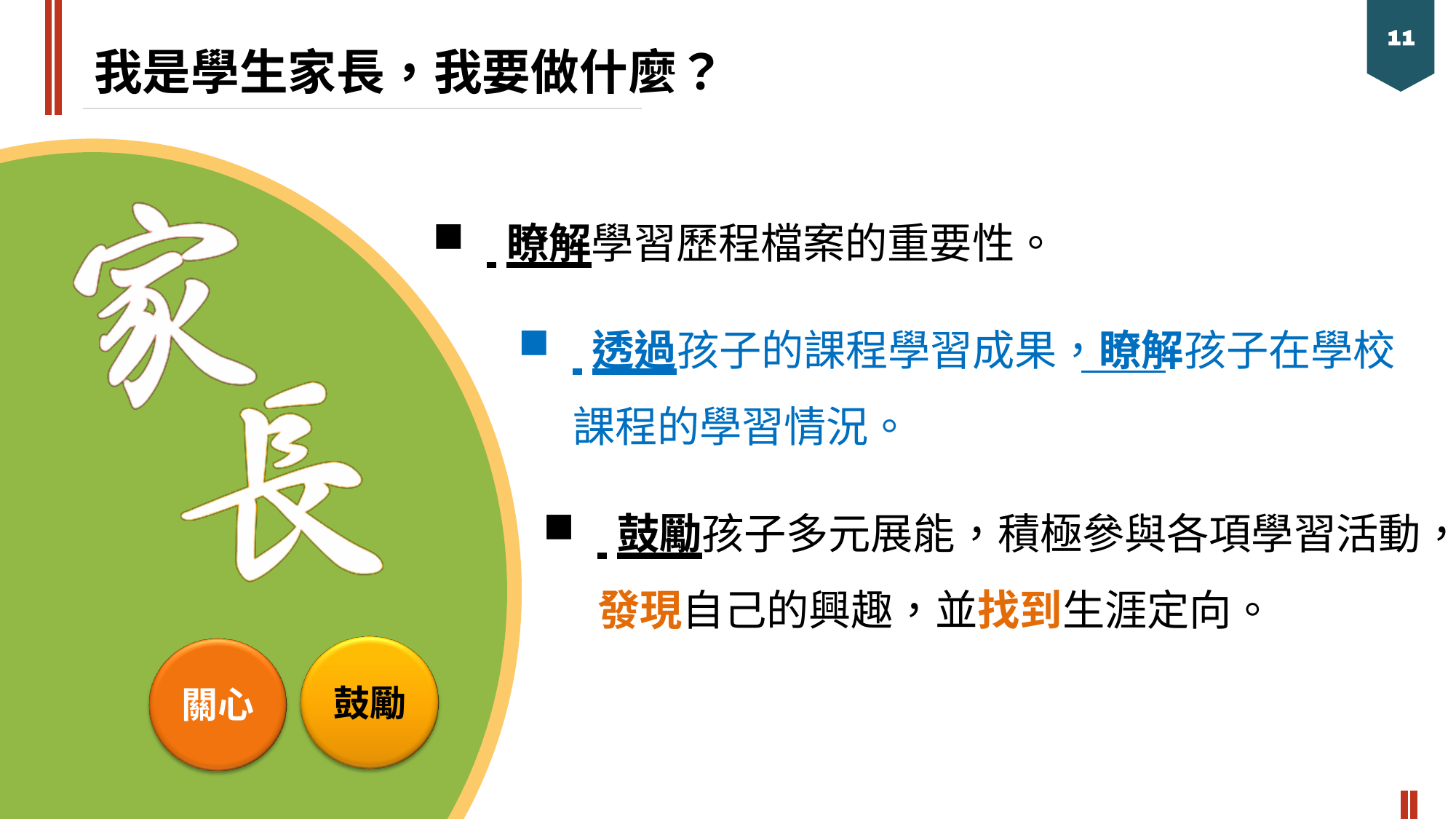

11
# 我是學生家長，我要做什麼？

 瞭解學習歷程檔案的重要性。

 透過孩子的課程學習成果，瞭解孩子在學校
課程的學習情況。

 鼓勵孩子多元展能，積極參與各項學習活動，
發現自己的興趣，並找到生涯定向。

鼓勵
關心